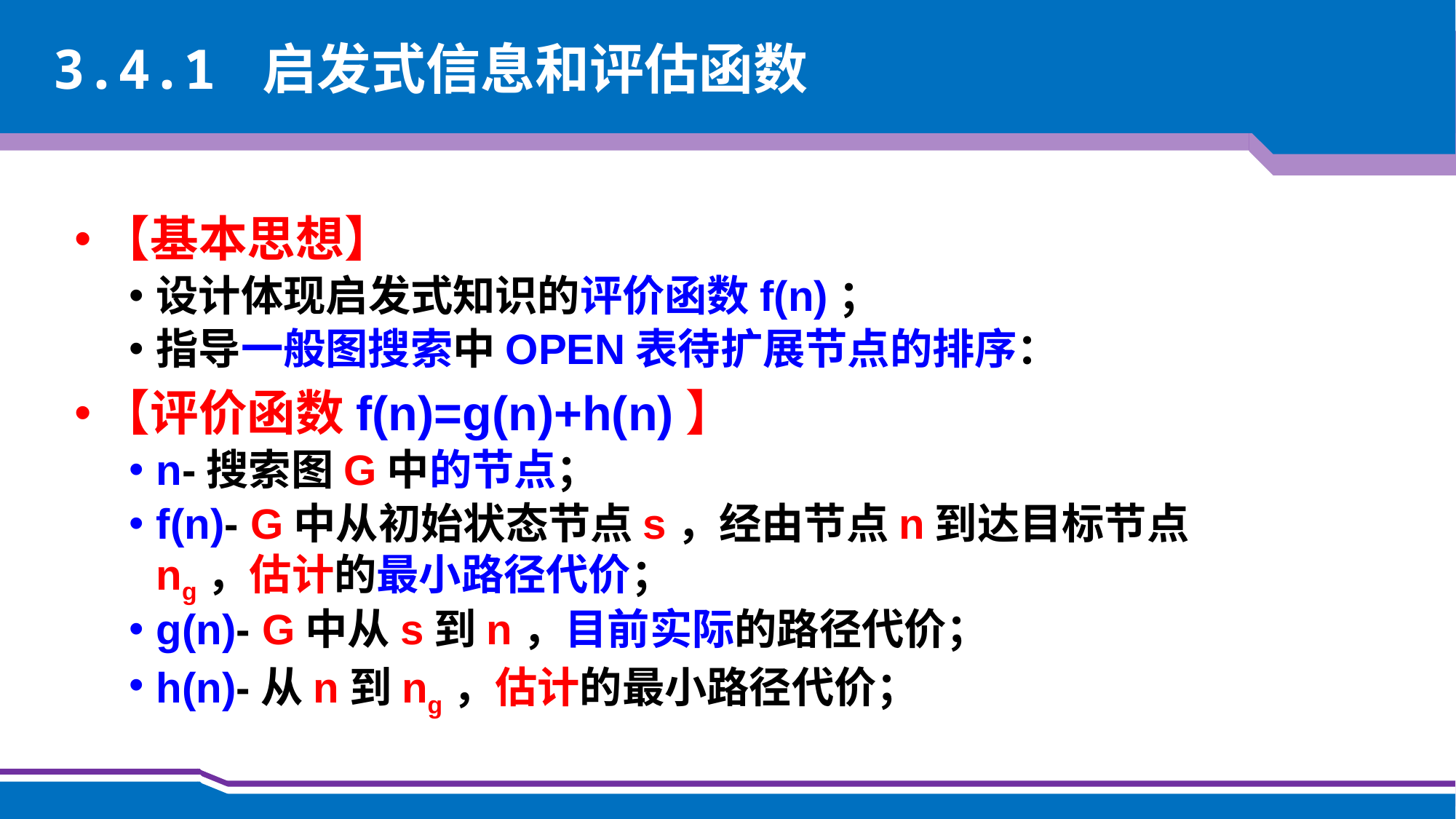

3.4.1 启发式信息和评估函数
【基本思想】
设计体现启发式知识的评价函数f(n)；
指导一般图搜索中OPEN表待扩展节点的排序：
【评价函数f(n)=g(n)+h(n)】
n-搜索图G中的节点；
f(n)- G中从初始状态节点s，经由节点n到达目标节点ng，估计的最小路径代价；
g(n)- G中从s到n，目前实际的路径代价；
h(n)-从n到ng，估计的最小路径代价；